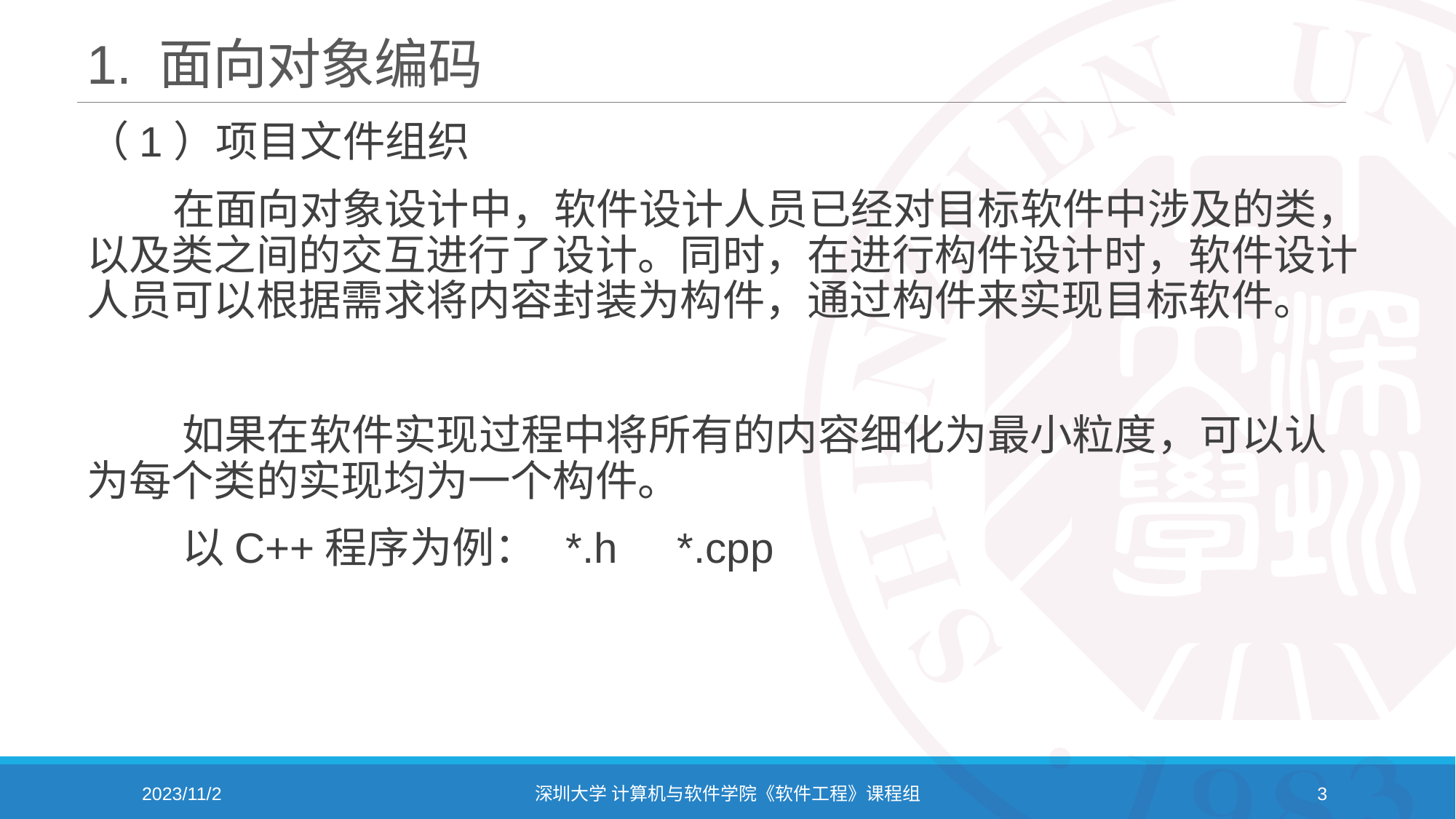

# 1. 面向对象编码
（1）项目文件组织
        在面向对象设计中，软件设计人员已经对目标软件中涉及的类，以及类之间的交互进行了设计。同时，在进行构件设计时，软件设计人员可以根据需求将内容封装为构件，通过构件来实现目标软件。

         如果在软件实现过程中将所有的内容细化为最小粒度，可以认为每个类的实现均为一个构件。
         以C++程序为例：  *.h     *.cpp
2023/11/2
深圳大学 计算机与软件学院《软件工程》课程组
3